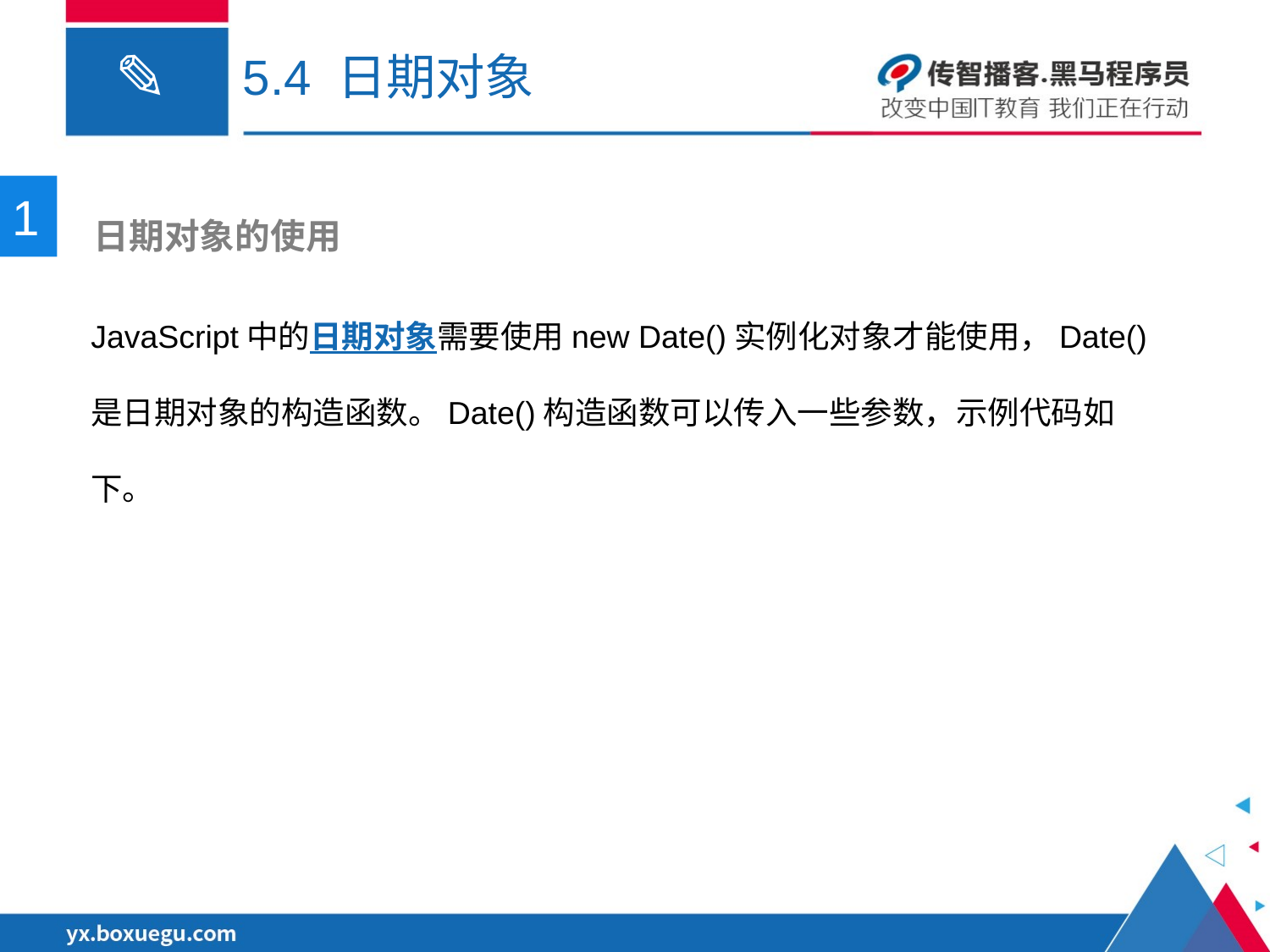

# 5.4 日期对象

1
  日期对象的使用
JavaScript中的日期对象需要使用new Date()实例化对象才能使用，Date()是日期对象的构造函数。Date()构造函数可以传入一些参数，示例代码如下。